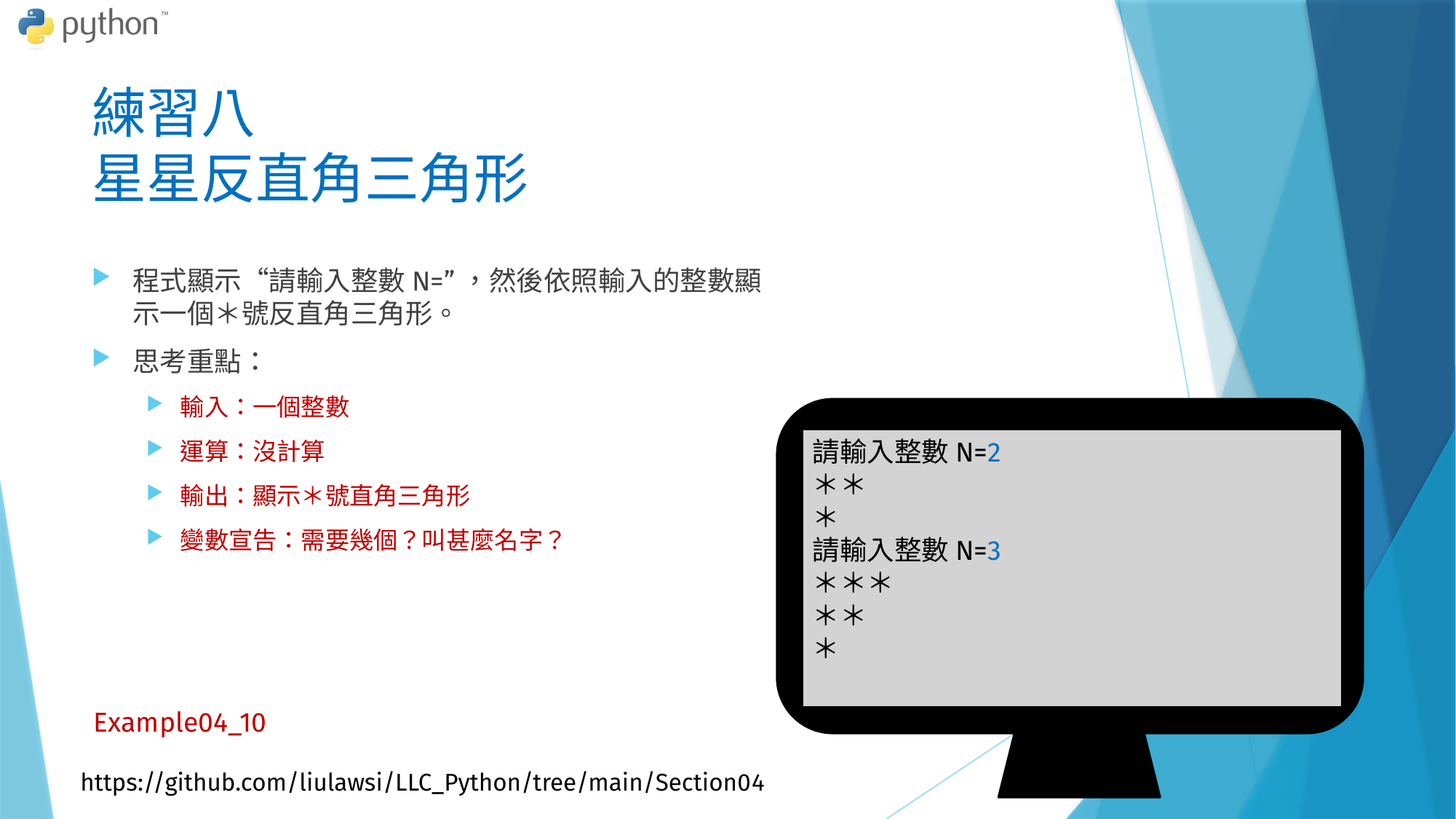

# 練習八 星星反直角三角形
程式顯示“請輸入整數N=”，然後依照輸入的整數顯示一個＊號反直角三角形。
思考重點：
輸入：一個整數
運算：沒計算
輸出：顯示＊號直角三角形
變數宣告：需要幾個？叫甚麼名字？

請輸入整數N=2
＊＊
＊
請輸入整數N=3
＊＊＊
＊＊
＊

Example04_10